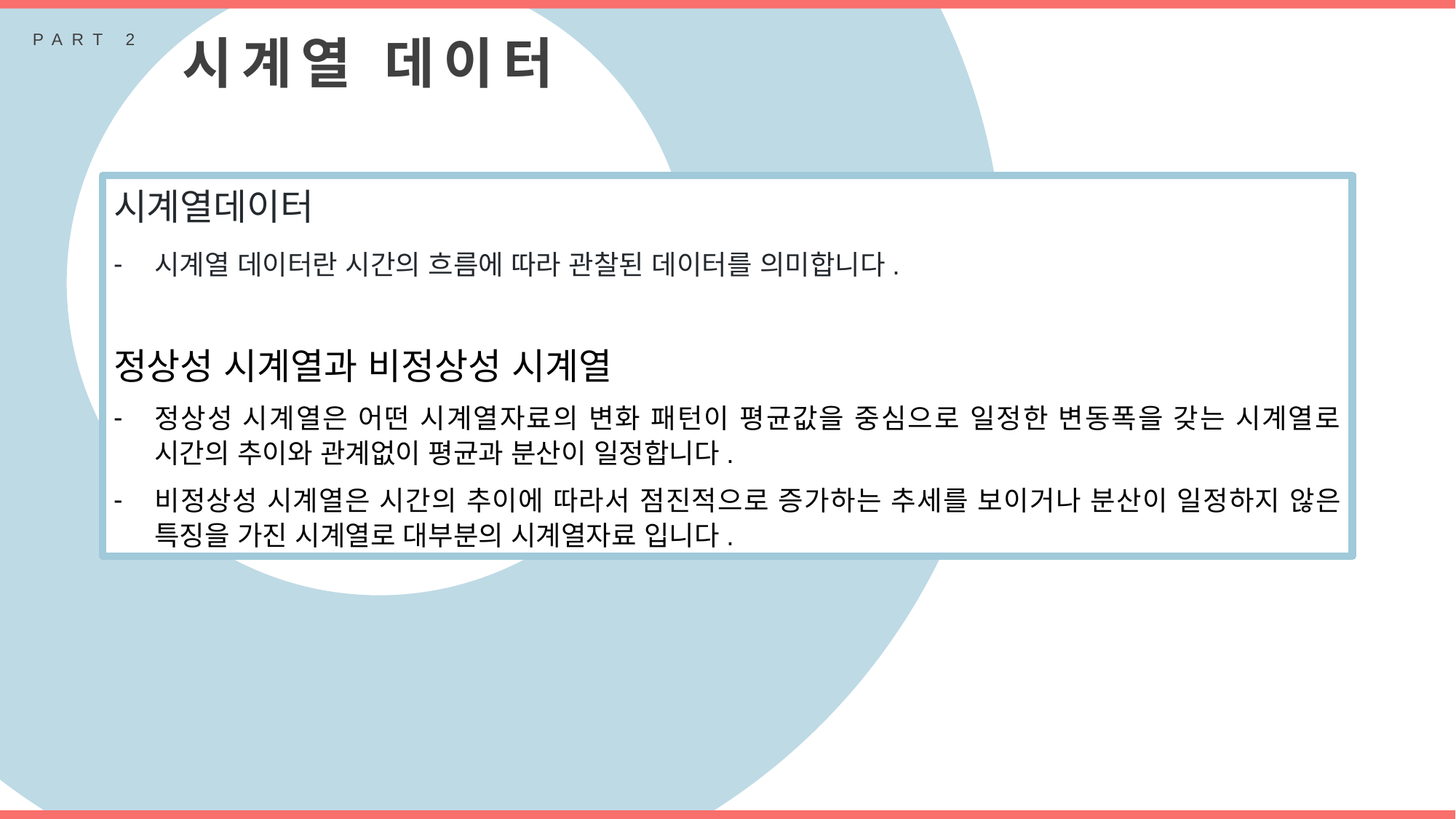

PART 2
시계열 데이터
시계열데이터
시계열 데이터란 시간의 흐름에 따라 관찰된 데이터를 의미합니다.

정상성 시계열과 비정상성 시계열
정상성 시계열은 어떤 시계열자료의 변화 패턴이 평균값을 중심으로 일정한 변동폭을 갖는 시계열로 시간의 추이와 관계없이 평균과 분산이 일정합니다.
비정상성 시계열은 시간의 추이에 따라서 점진적으로 증가하는 추세를 보이거나 분산이 일정하지 않은 특징을 가진 시계열로 대부분의 시계열자료 입니다.